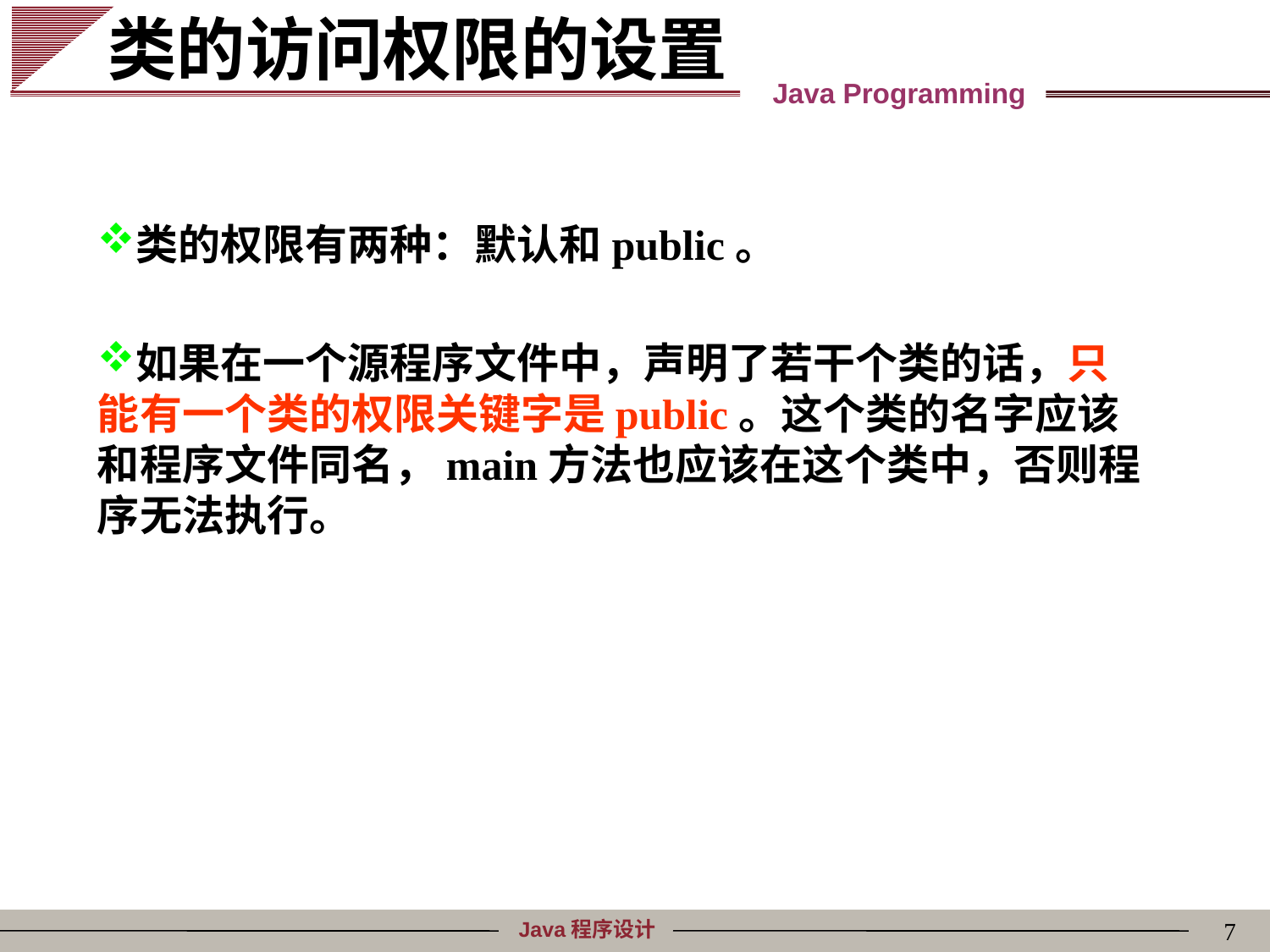

# 类的访问权限的设置
类的权限有两种：默认和public。

如果在一个源程序文件中，声明了若干个类的话，只能有一个类的权限关键字是public。这个类的名字应该和程序文件同名，main方法也应该在这个类中，否则程序无法执行。